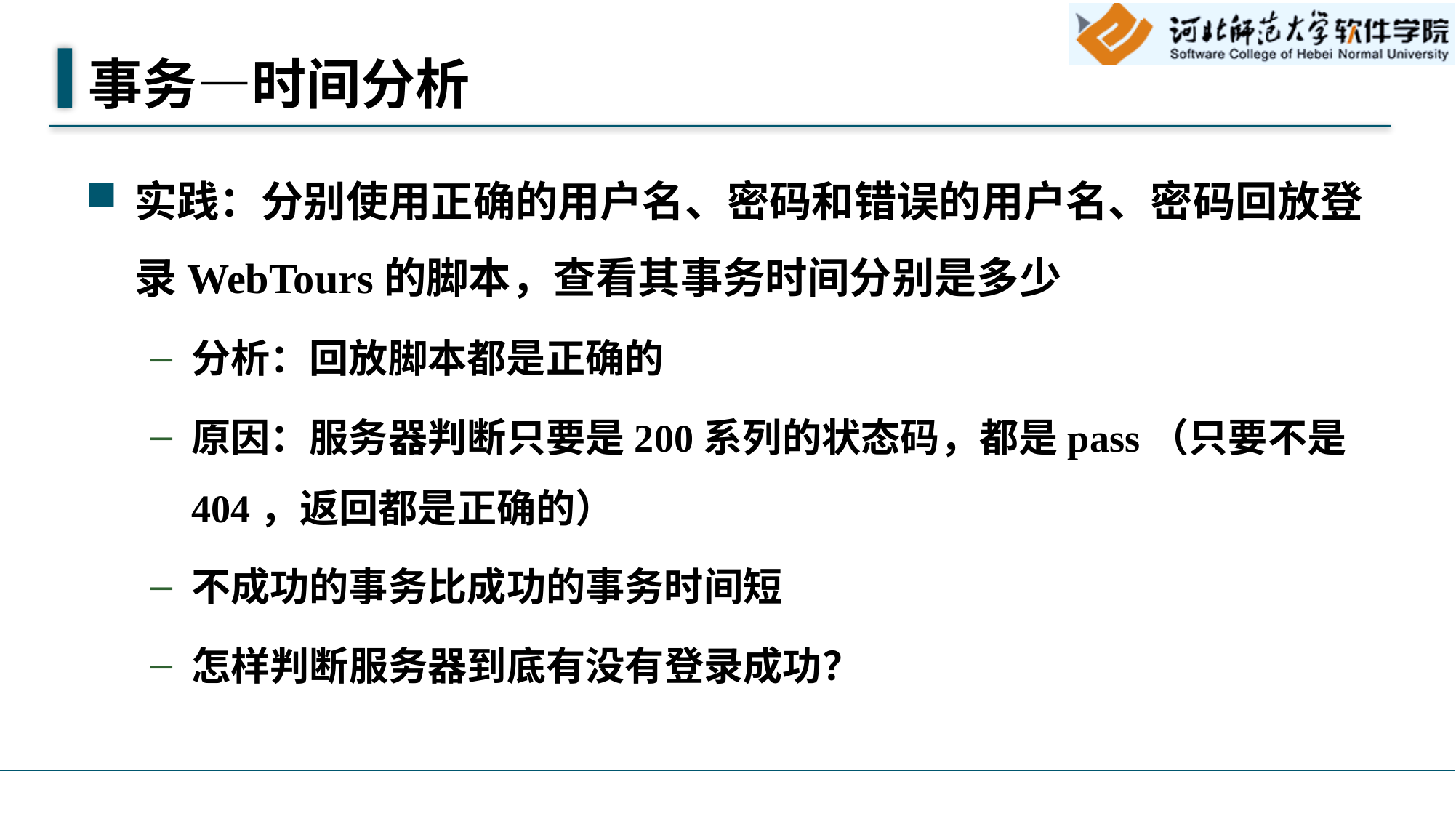

# 事务—时间分析
实践：分别使用正确的用户名、密码和错误的用户名、密码回放登录WebTours的脚本，查看其事务时间分别是多少
分析：回放脚本都是正确的
原因：服务器判断只要是200系列的状态码，都是pass（只要不是404，返回都是正确的）
不成功的事务比成功的事务时间短
怎样判断服务器到底有没有登录成功？